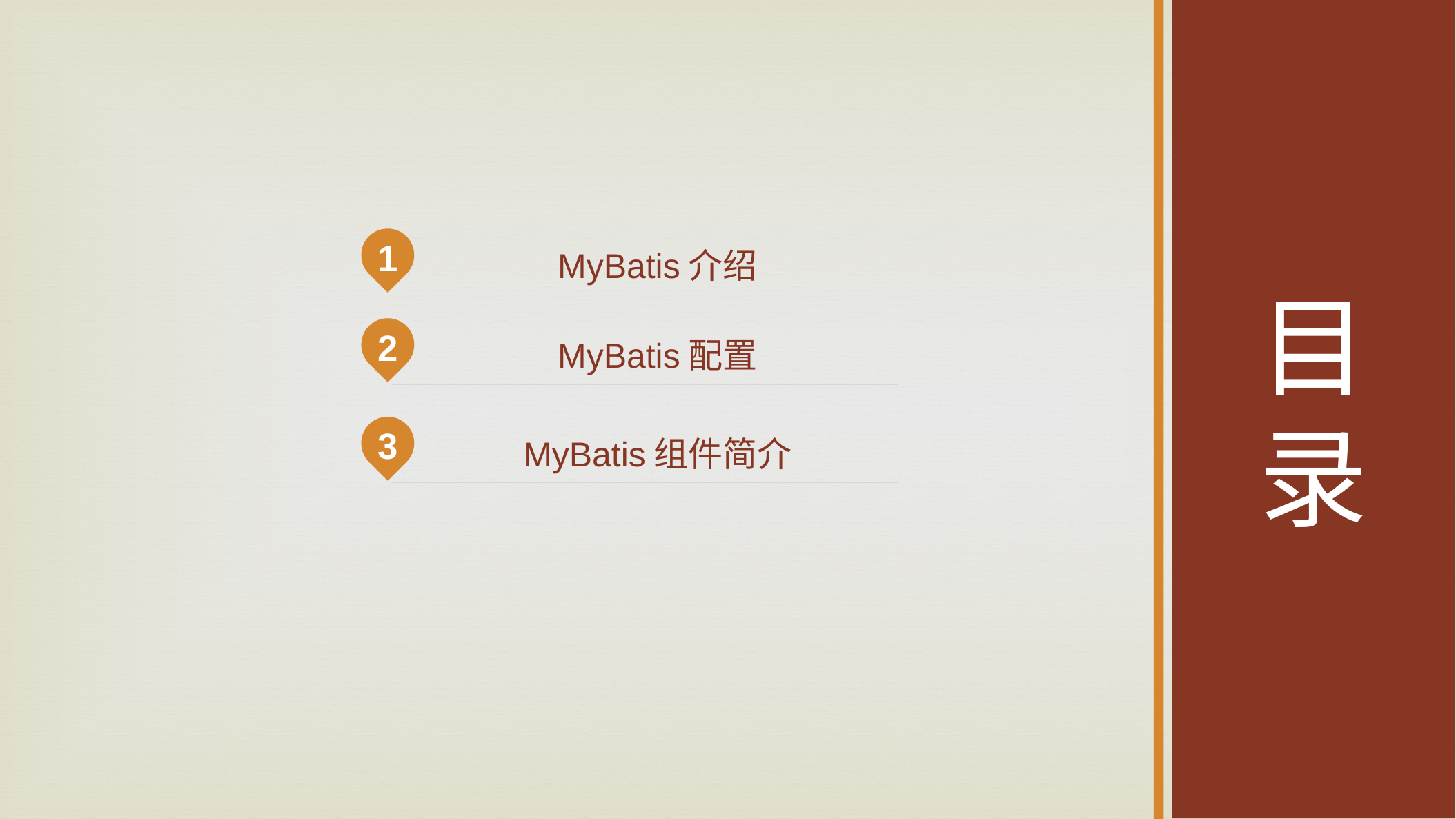

目
录
1
MyBatis介绍
2
MyBatis配置
3
MyBatis组件简介